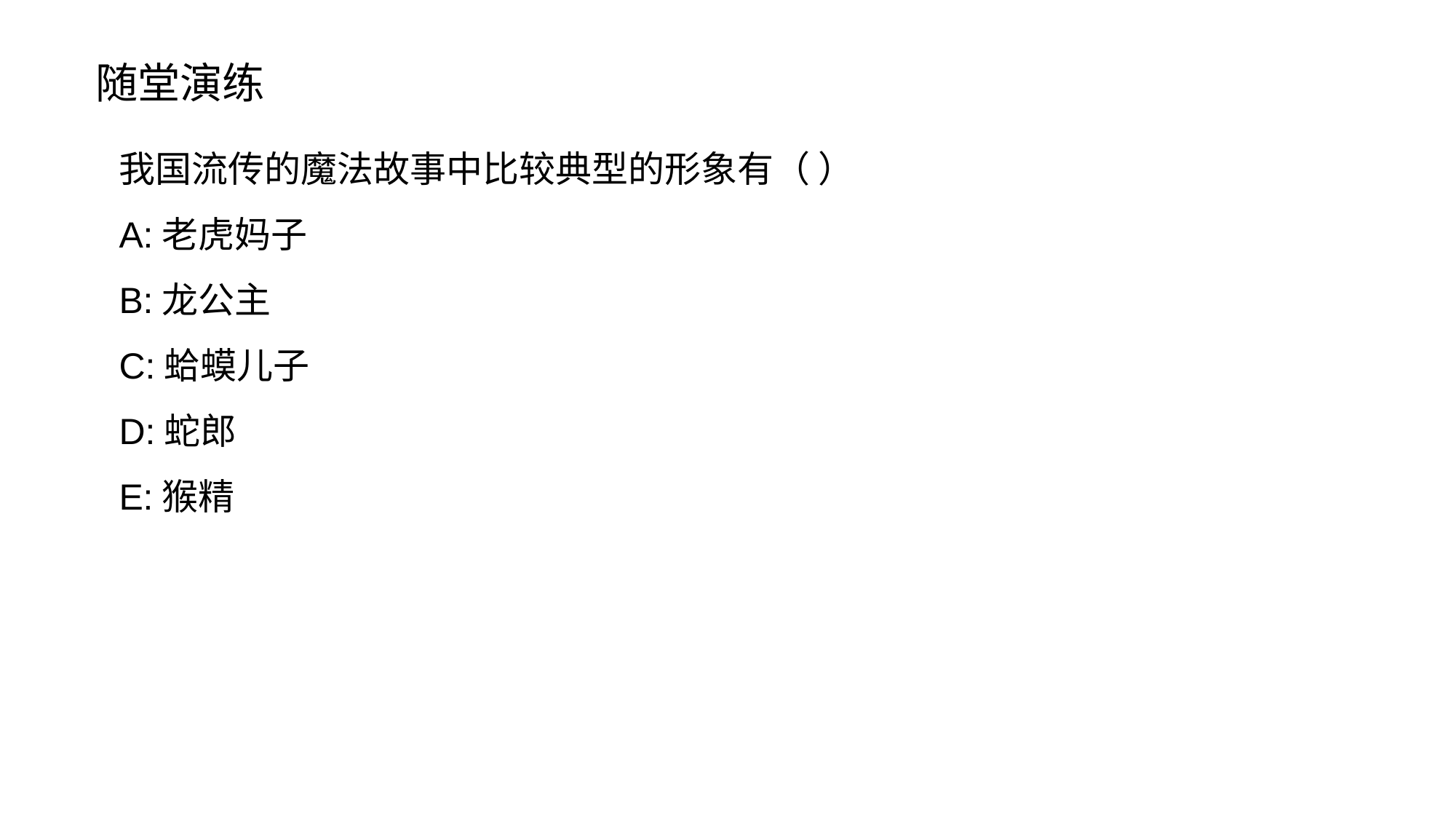

随堂演练
我国流传的魔法故事中比较典型的形象有（ ）
A:老虎妈子
B:龙公主
C:蛤蟆儿子
D:蛇郎
E:猴精